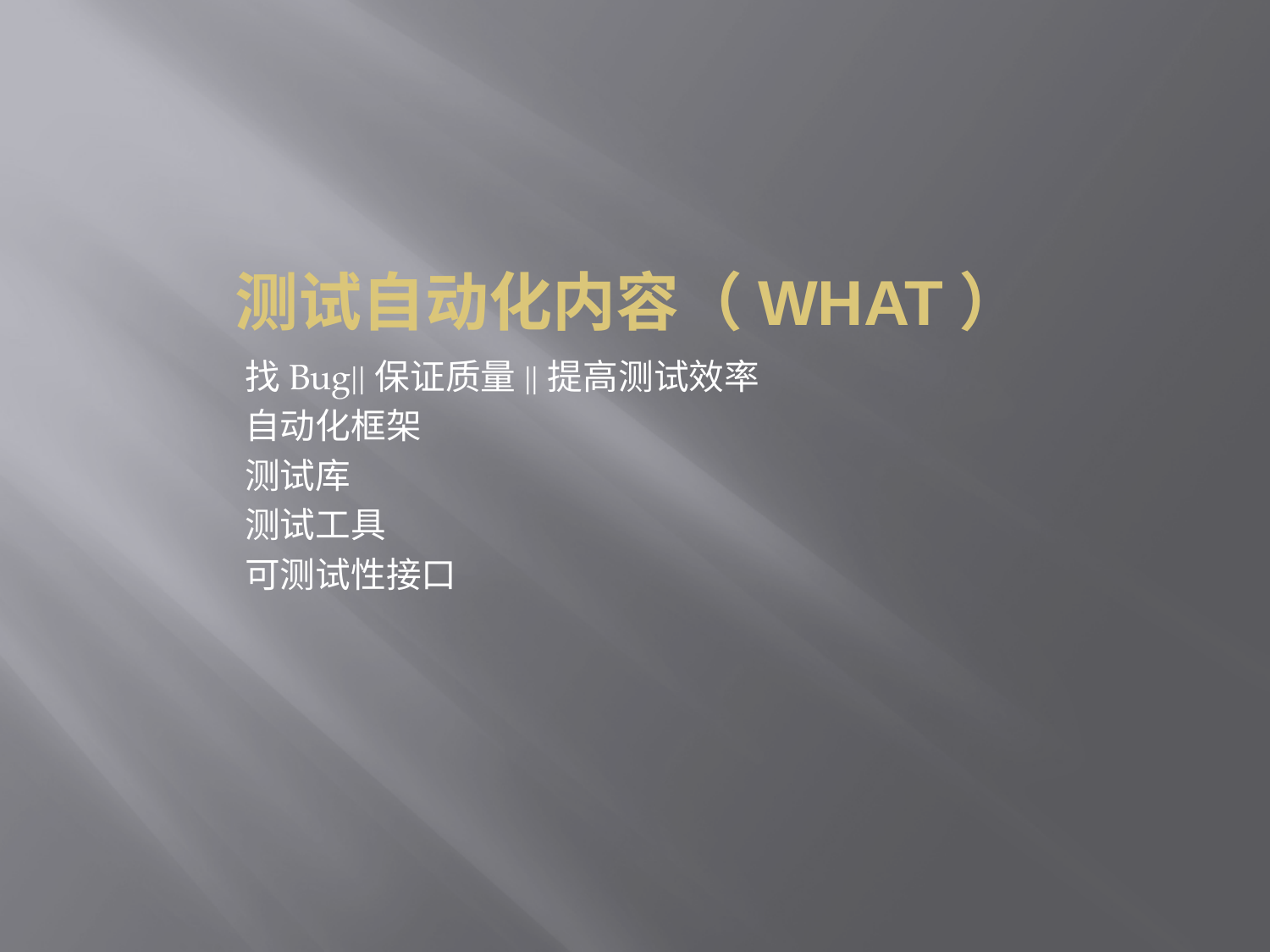

# 测试自动化内容（WHAT）
找Bug||保证质量||提高测试效率
自动化框架
测试库
测试工具
可测试性接口